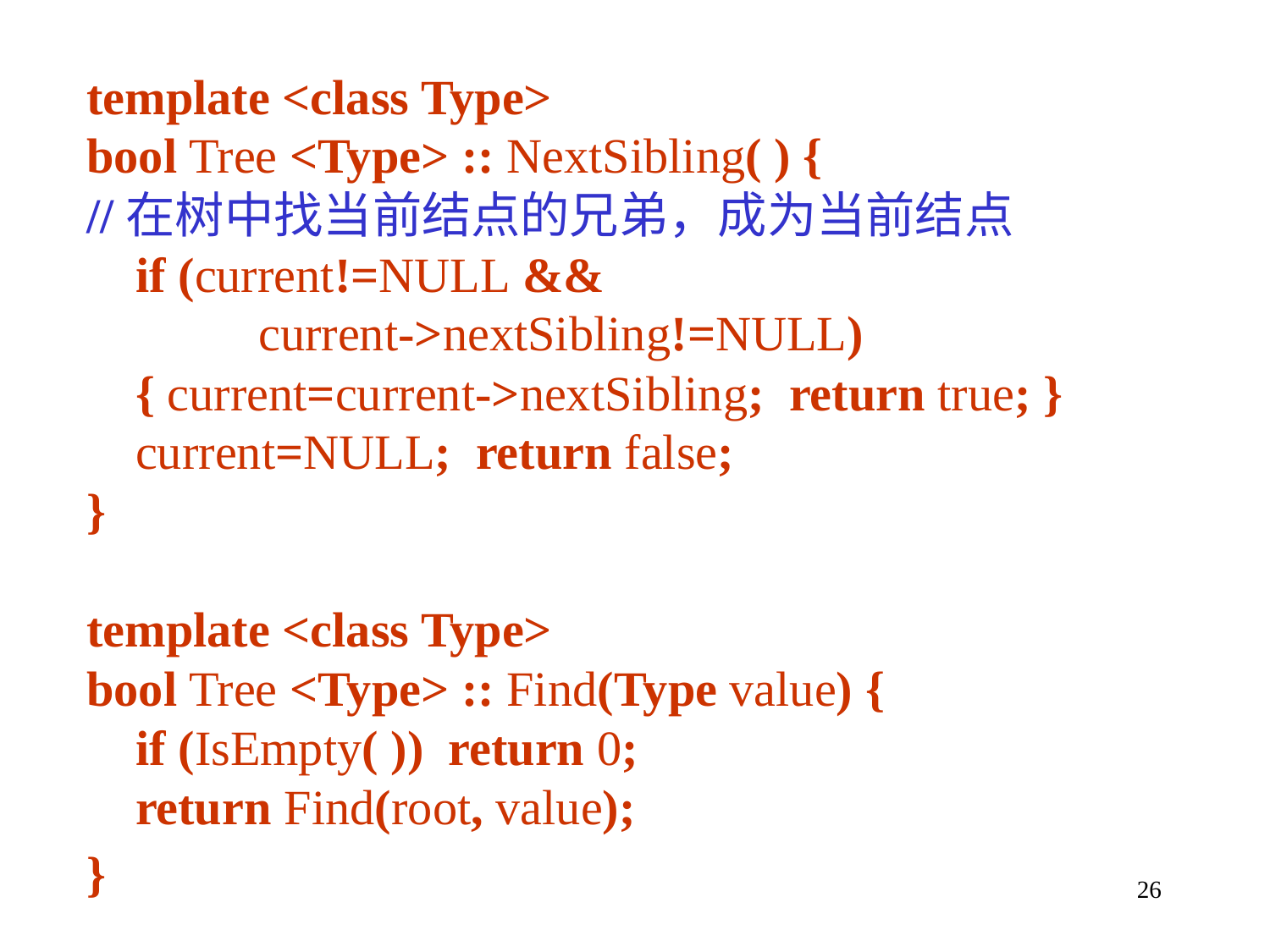

template <class Type>
bool Tree <Type> :: NextSibling( ) {
//在树中找当前结点的兄弟，成为当前结点
    if (current!=NULL &&
              current->nextSibling!=NULL)
    { current=current->nextSibling;  return true; }
    current=NULL;  return false;
}

template <class Type>
bool Tree <Type> :: Find(Type value) {
    if (IsEmpty( ))  return 0;
    return Find(root, value);
}
26